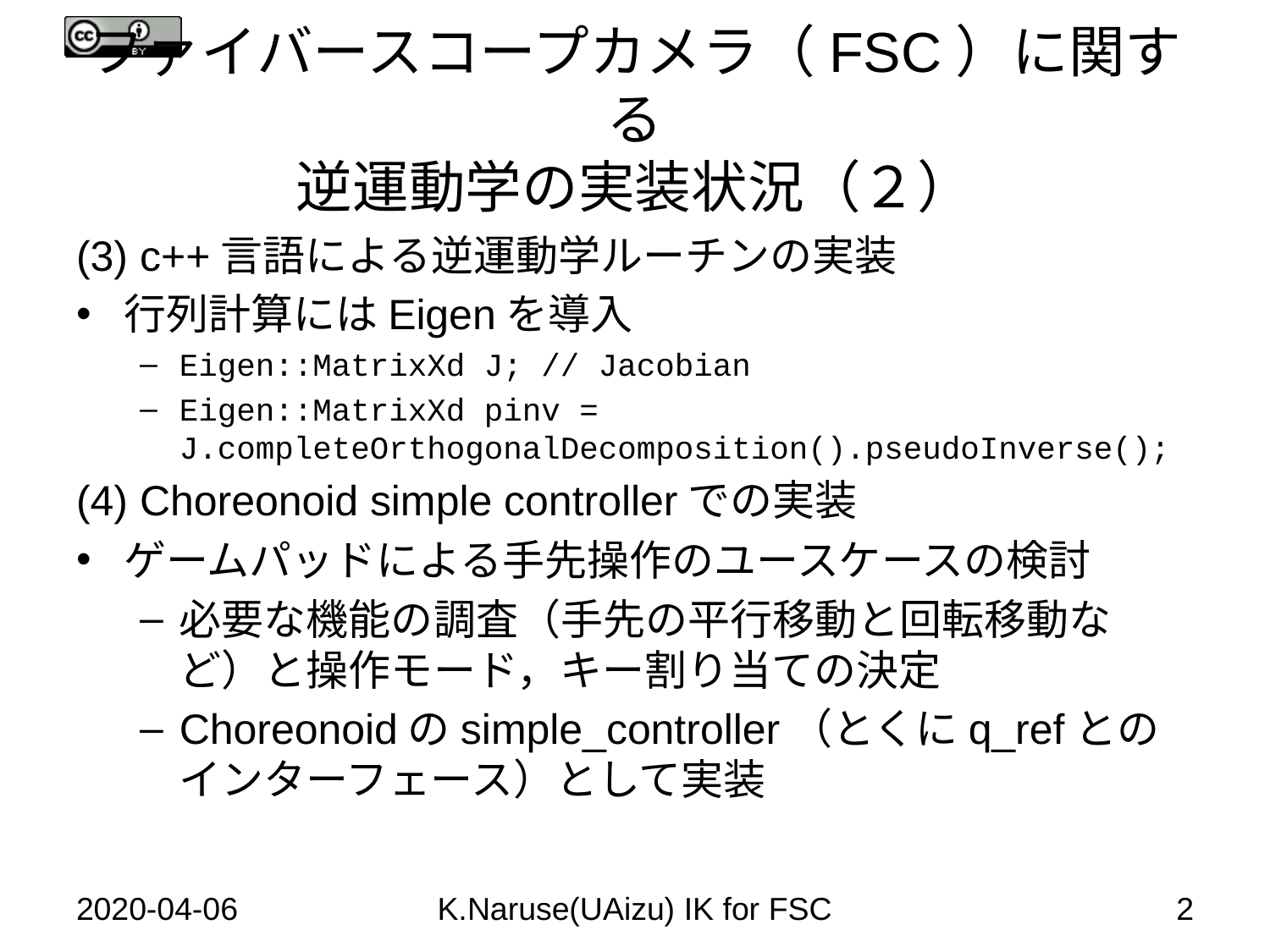

# ファイバースコープカメラ（FSC）に関する 逆運動学の実装状況（２）
(3) c++言語による逆運動学ルーチンの実装
行列計算にはEigenを導入
Eigen::MatrixXd J; // Jacobian
Eigen::MatrixXd pinv = J.completeOrthogonalDecomposition().pseudoInverse();
(4) Choreonoid simple controllerでの実装
ゲームパッドによる手先操作のユースケースの検討
必要な機能の調査（手先の平行移動と回転移動など）と操作モード，キー割り当ての決定
Choreonoidのsimple_controller（とくにq_refとのインターフェース）として実装
2020-04-06
K.Naruse(UAizu) IK for FSC
2